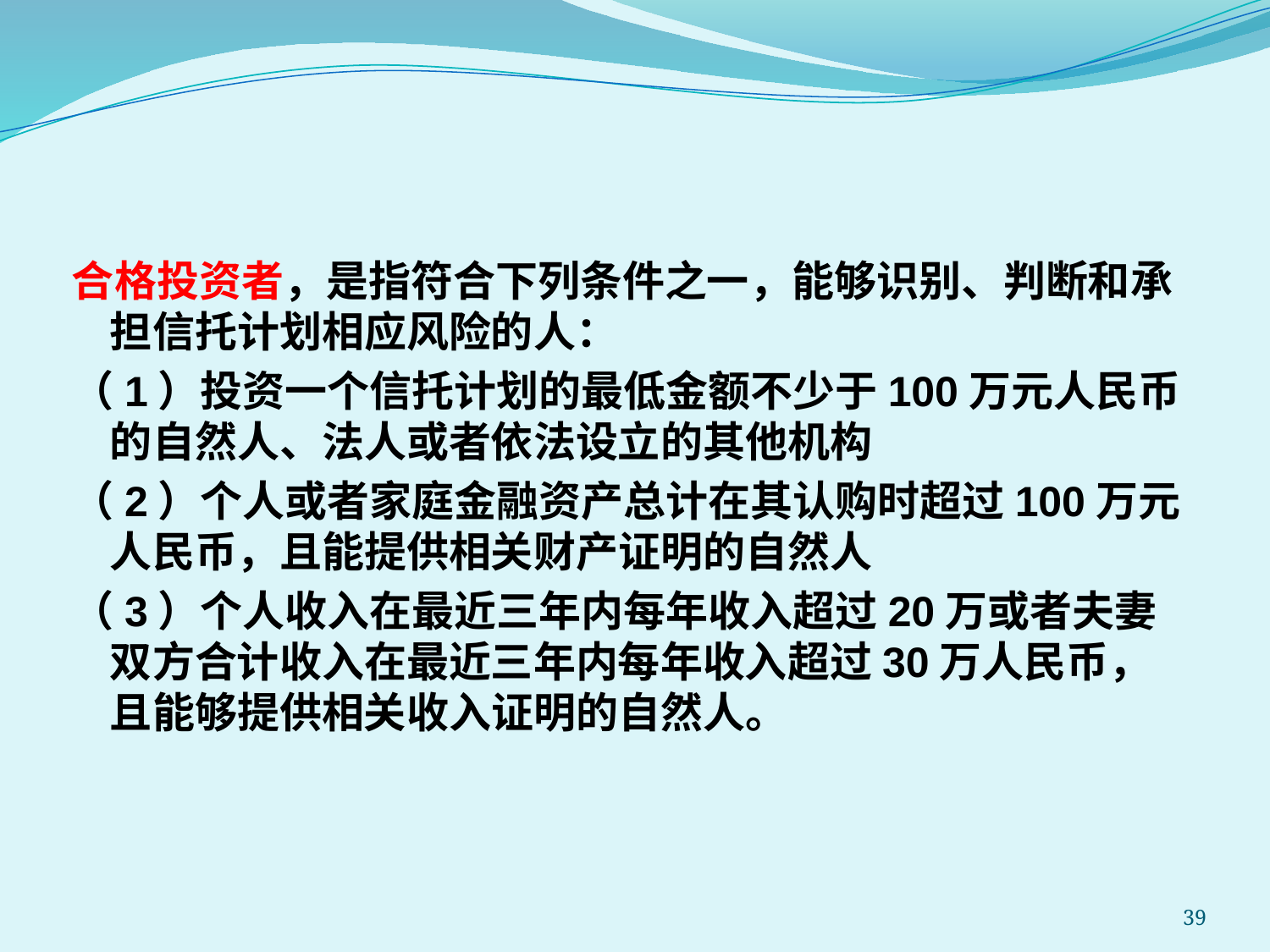

合格投资者，是指符合下列条件之一，能够识别、判断和承担信托计划相应风险的人：
（1）投资一个信托计划的最低金额不少于100万元人民币的自然人、法人或者依法设立的其他机构
（2）个人或者家庭金融资产总计在其认购时超过100万元人民币，且能提供相关财产证明的自然人
（3）个人收入在最近三年内每年收入超过20万或者夫妻双方合计收入在最近三年内每年收入超过30万人民币，且能够提供相关收入证明的自然人。

39